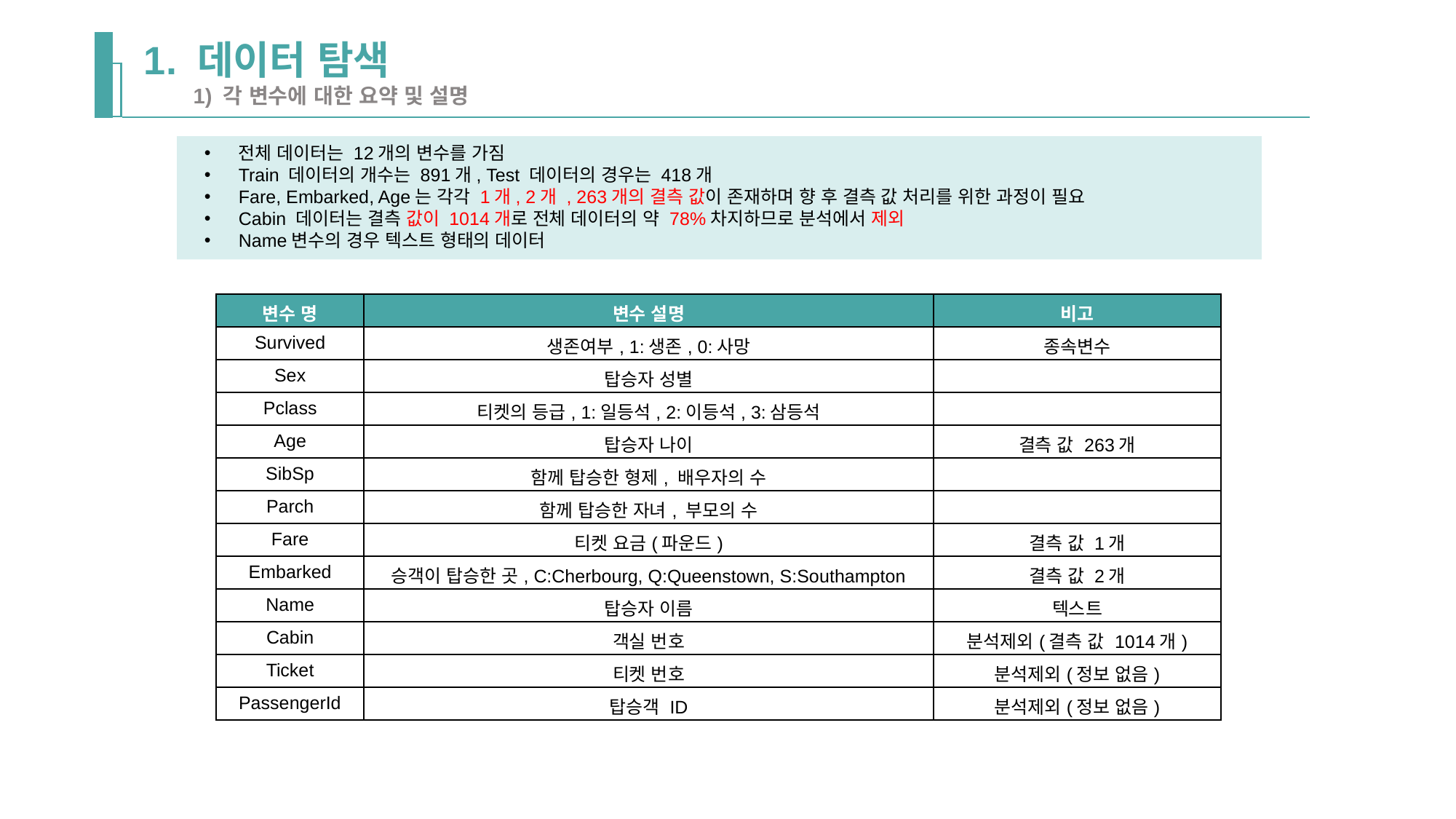

1. 데이터 탐색

1) 각 변수에 대한 요약 및 설명

전체 데이터는 12개의 변수를 가짐
Train 데이터의 개수는 891개, Test 데이터의 경우는 418개
Fare, Embarked, Age는 각각 1개, 2개 , 263개의 결측 값이 존재하며 향 후 결측 값 처리를 위한 과정이 필요
Cabin 데이터는 결측 값이 1014개로 전체 데이터의 약 78%차지하므로 분석에서 제외
Name변수의 경우 텍스트 형태의 데이터
| 변수 명 | 변수 설명 | 비고 |
| --- | --- | --- |
| Survived | 생존여부, 1:생존, 0:사망 | 종속변수 |
| Sex | 탑승자 성별 |  |
| Pclass | 티켓의 등급, 1:일등석, 2:이등석, 3:삼등석 |  |
| Age | 탑승자 나이 | 결측 값 263개 |
| SibSp | 함께 탑승한 형제, 배우자의 수 |  |
| Parch | 함께 탑승한 자녀, 부모의 수 |  |
| Fare | 티켓 요금(파운드) | 결측 값 1개 |
| Embarked | 승객이 탑승한 곳, C:Cherbourg, Q:Queenstown, S:Southampton | 결측 값 2개 |
| Name | 탑승자 이름 | 텍스트 |
| Cabin | 객실 번호 | 분석제외(결측 값 1014개) |
| Ticket | 티켓 번호 | 분석제외(정보 없음) |
| PassengerId | 탑승객 ID | 분석제외(정보 없음) |